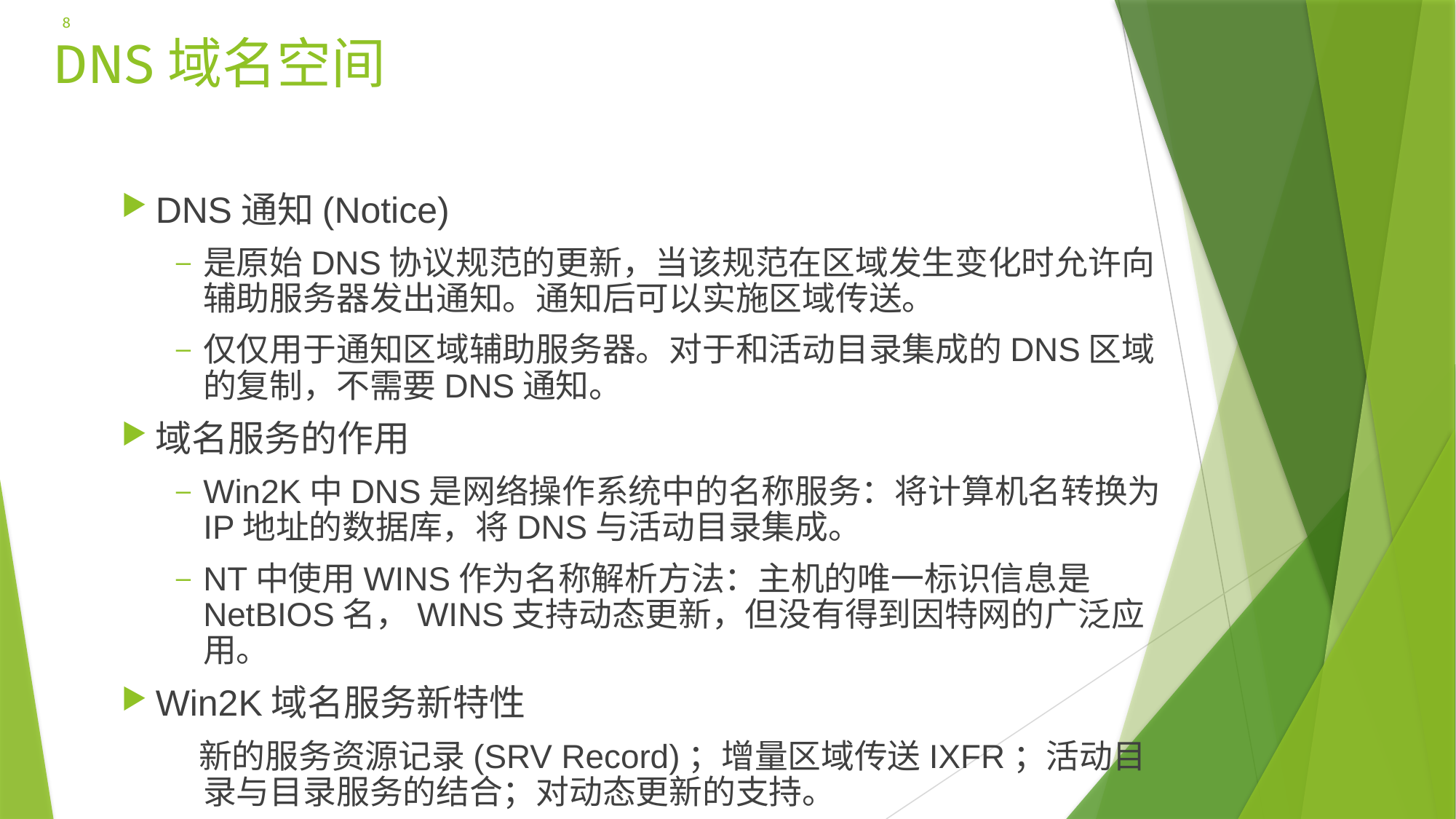

8
# DNS域名空间
DNS通知(Notice)
是原始DNS协议规范的更新，当该规范在区域发生变化时允许向辅助服务器发出通知。通知后可以实施区域传送。
仅仅用于通知区域辅助服务器。对于和活动目录集成的DNS区域的复制，不需要DNS通知。
域名服务的作用
Win2K中DNS是网络操作系统中的名称服务：将计算机名转换为IP地址的数据库，将DNS与活动目录集成。
NT中使用WINS作为名称解析方法：主机的唯一标识信息是NetBIOS名，WINS支持动态更新，但没有得到因特网的广泛应用。
Win2K域名服务新特性
  新的服务资源记录(SRV Record)；增量区域传送IXFR；活动目录与目录服务的结合；对动态更新的支持。